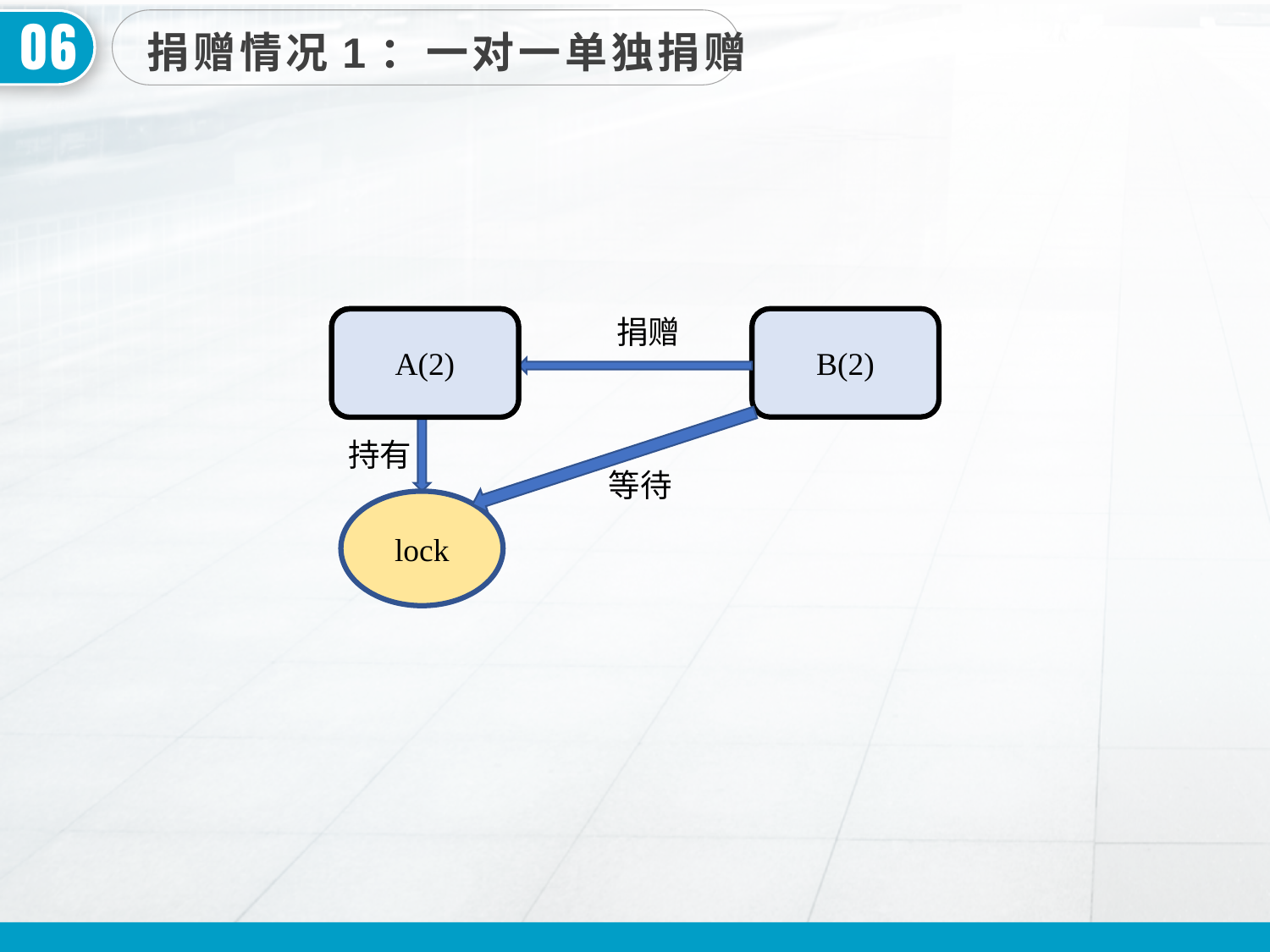

06
捐赠情况1：一对一单独捐赠
捐赠
A(1)
B(2)
A(2)

持有

等待
lock